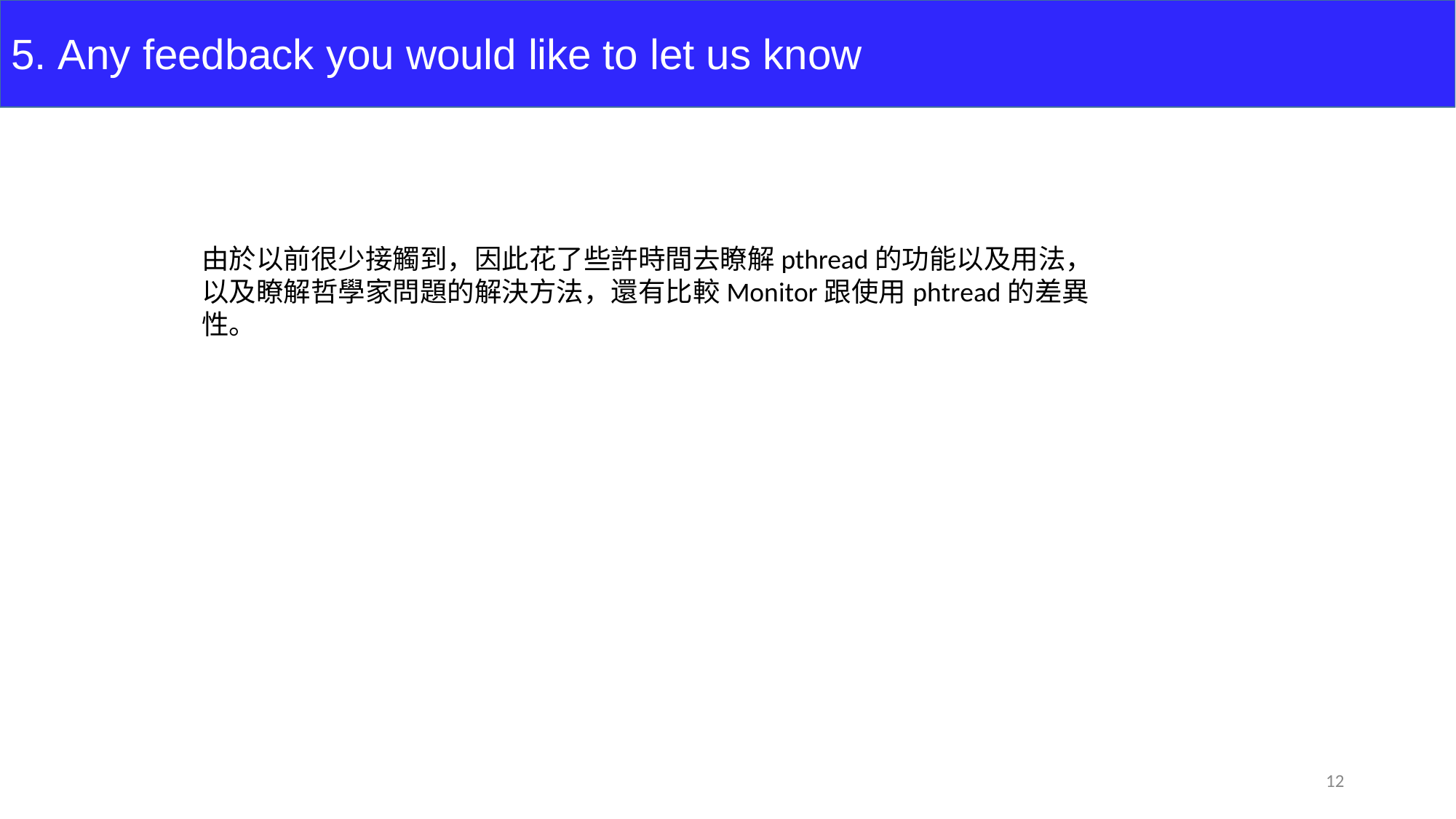

5. Any feedback you would like to let us know
由於以前很少接觸到，因此花了些許時間去瞭解pthread的功能以及用法，  以及瞭解哲學家問題的解決方法，還有比較Monitor跟使用phtread的差異性。
12